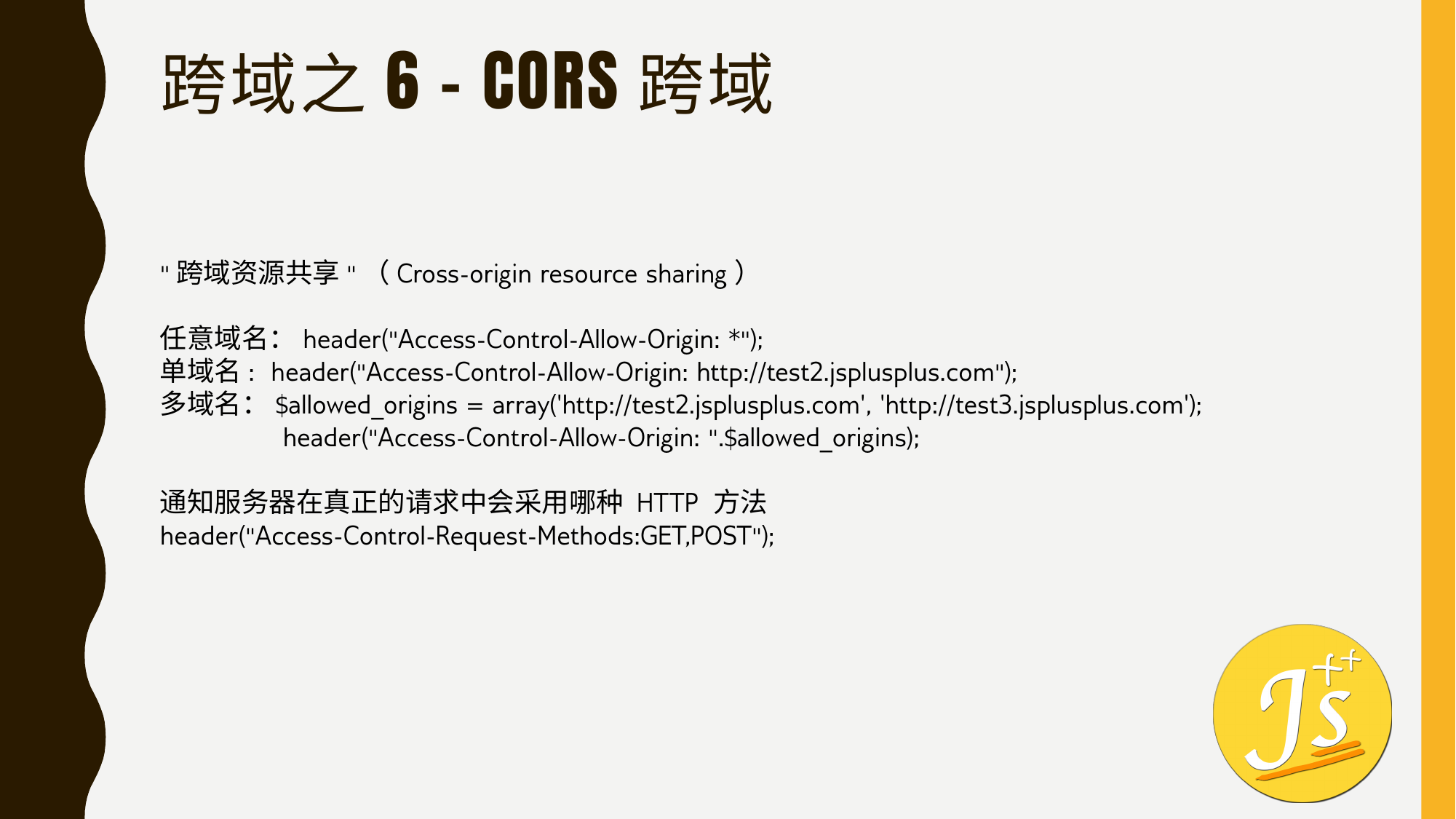

# 跨域之6 – cors跨域

"跨域资源共享"（Cross-origin resource sharing）

任意域名：header("Access-Control-Allow-Origin: *");
单域名:  header("Access-Control-Allow-Origin: http://test2.jsplusplus.com");
多域名：$allowed_origins = array('http://test2.jsplusplus.com', 'http://test3.jsplusplus.com');
               header("Access-Control-Allow-Origin: ".$allowed_origins);
通知服务器在真正的请求中会采用哪种 HTTP 方法
header("Access-Control-Request-Methods:GET,POST");